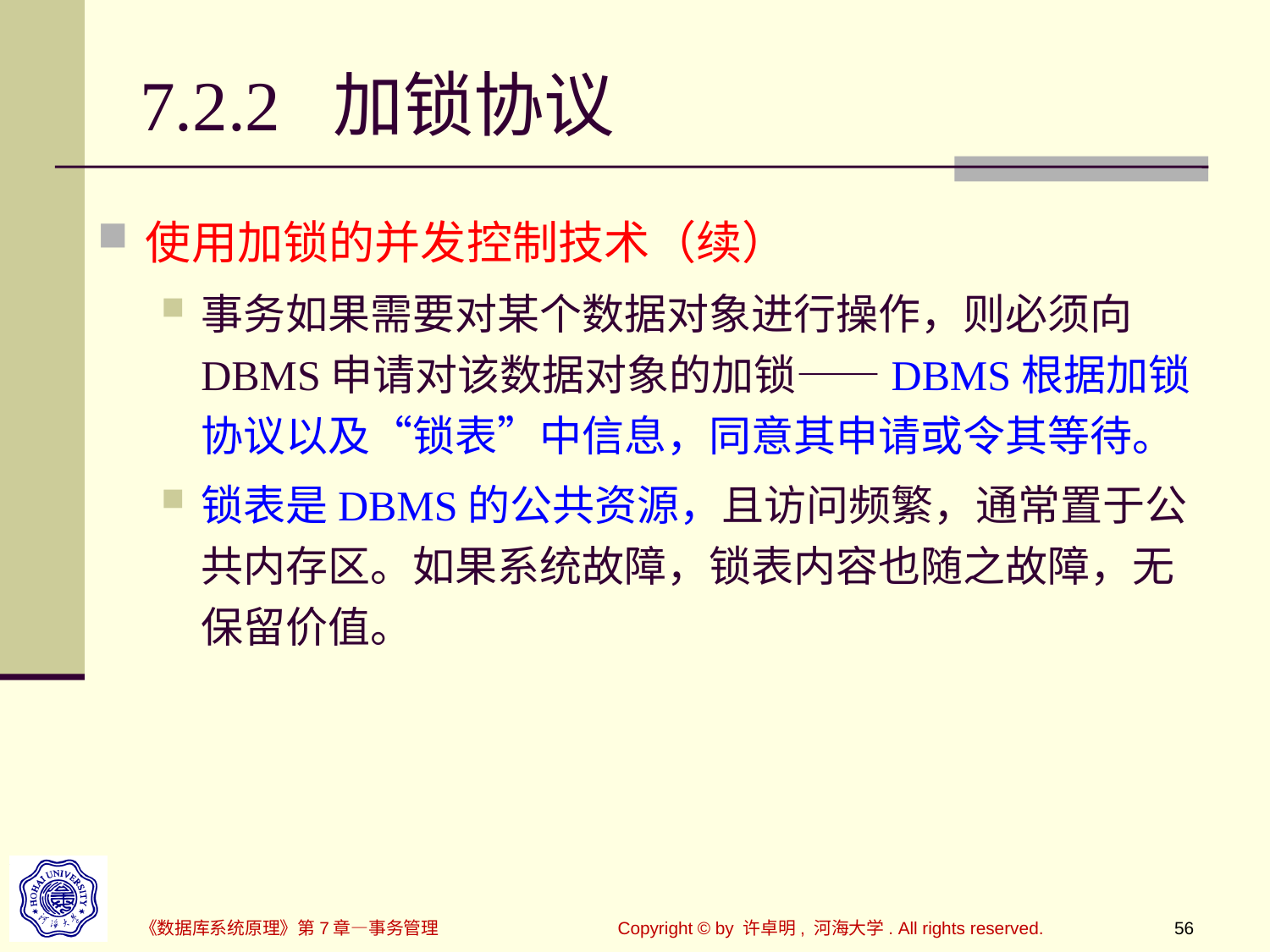

# 7.2.2  加锁协议
使用加锁的并发控制技术（续）
事务如果需要对某个数据对象进行操作，则必须向DBMS申请对该数据对象的加锁——DBMS根据加锁协议以及“锁表”中信息，同意其申请或令其等待。
锁表是DBMS的公共资源，且访问频繁，通常置于公共内存区。如果系统故障，锁表内容也随之故障，无保留价值。
《数据库系统原理》第7章—事务管理
Copyright © by 许卓明, 河海大学. All rights reserved.
56